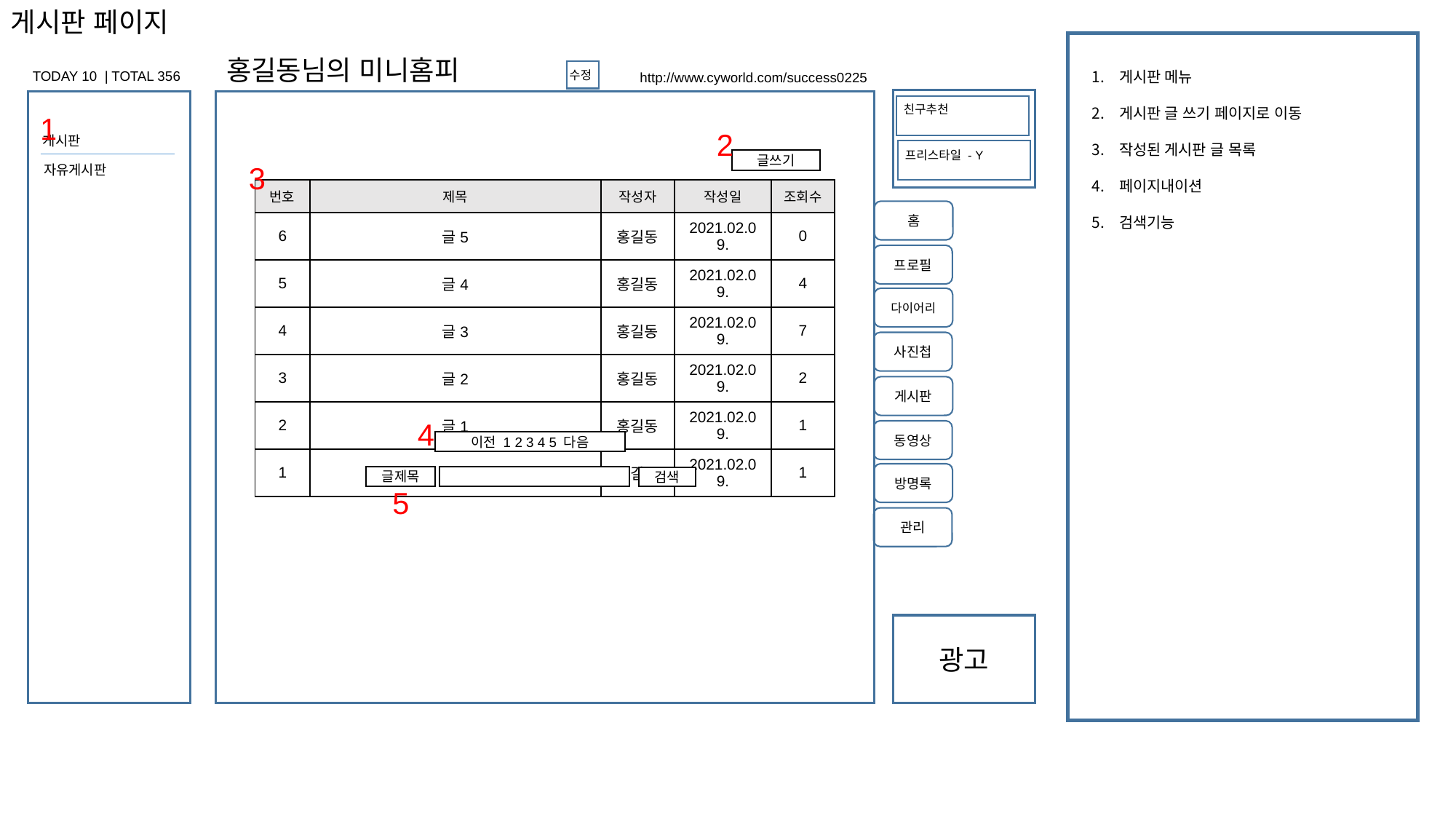

게시판 페이지

홍길동님의 미니홈피

TODAY 10  | TOTAL 356
수정
게시판 메뉴

게시판 글 쓰기 페이지로 이동

작성된 게시판 글 목록

페이지내이션

검색기능
http://www.cyworld.com/success0225

친구추천
1
2
게시판

프리스타일 - Y
글쓰기
3
자유게시판
| 번호 | 제목 | 작성자 | 작성일 | 조회수 |
| --- | --- | --- | --- | --- |
| 6 | 글5 | 홍길동 | 2021.02.09. | 0 |
| 5 | 글4 | 홍길동 | 2021.02.09. | 4 |
| 4 | 글3 | 홍길동 | 2021.02.09. | 7 |
| 3 | 글2 | 홍길동 | 2021.02.09. | 2 |
| 2 | 글1 | 홍길동 | 2021.02.09. | 1 |
| 1 | 글 | 홍길동 | 2021.02.09. | 1 |
홈
프로필
다이어리
사진첩
게시판
4
동영상
이전 1 2 3 4 5 다음
방명록
글제목

검색
5
관리
광고